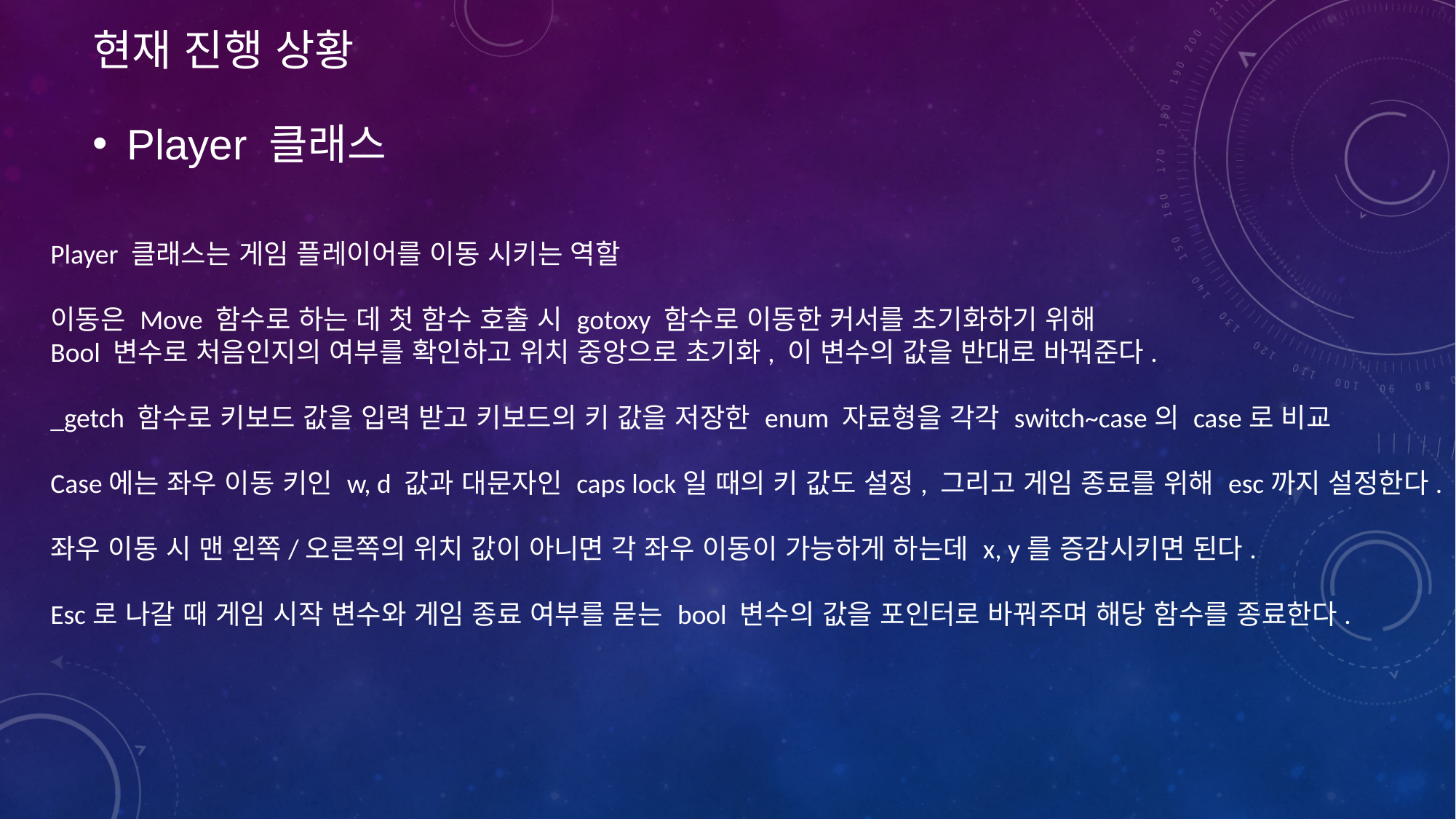

# 현재 진행 상황
Player 클래스

Player 클래스는 게임 플레이어를 이동 시키는 역할

이동은 Move 함수로 하는 데 첫 함수 호출 시 gotoxy 함수로 이동한 커서를 초기화하기 위해
Bool 변수로 처음인지의 여부를 확인하고 위치 중앙으로 초기화, 이 변수의 값을 반대로 바꿔준다.

_getch 함수로 키보드 값을 입력 받고 키보드의 키 값을 저장한 enum 자료형을 각각 switch~case의 case로 비교

Case에는 좌우 이동 키인 w, d 값과 대문자인 caps lock일 때의 키 값도 설정, 그리고 게임 종료를 위해 esc까지 설정한다.

좌우 이동 시 맨 왼쪽/오른쪽의 위치 값이 아니면 각 좌우 이동이 가능하게 하는데 x, y를 증감시키면 된다.

Esc로 나갈 때 게임 시작 변수와 게임 종료 여부를 묻는 bool 변수의 값을 포인터로 바꿔주며 해당 함수를 종료한다.